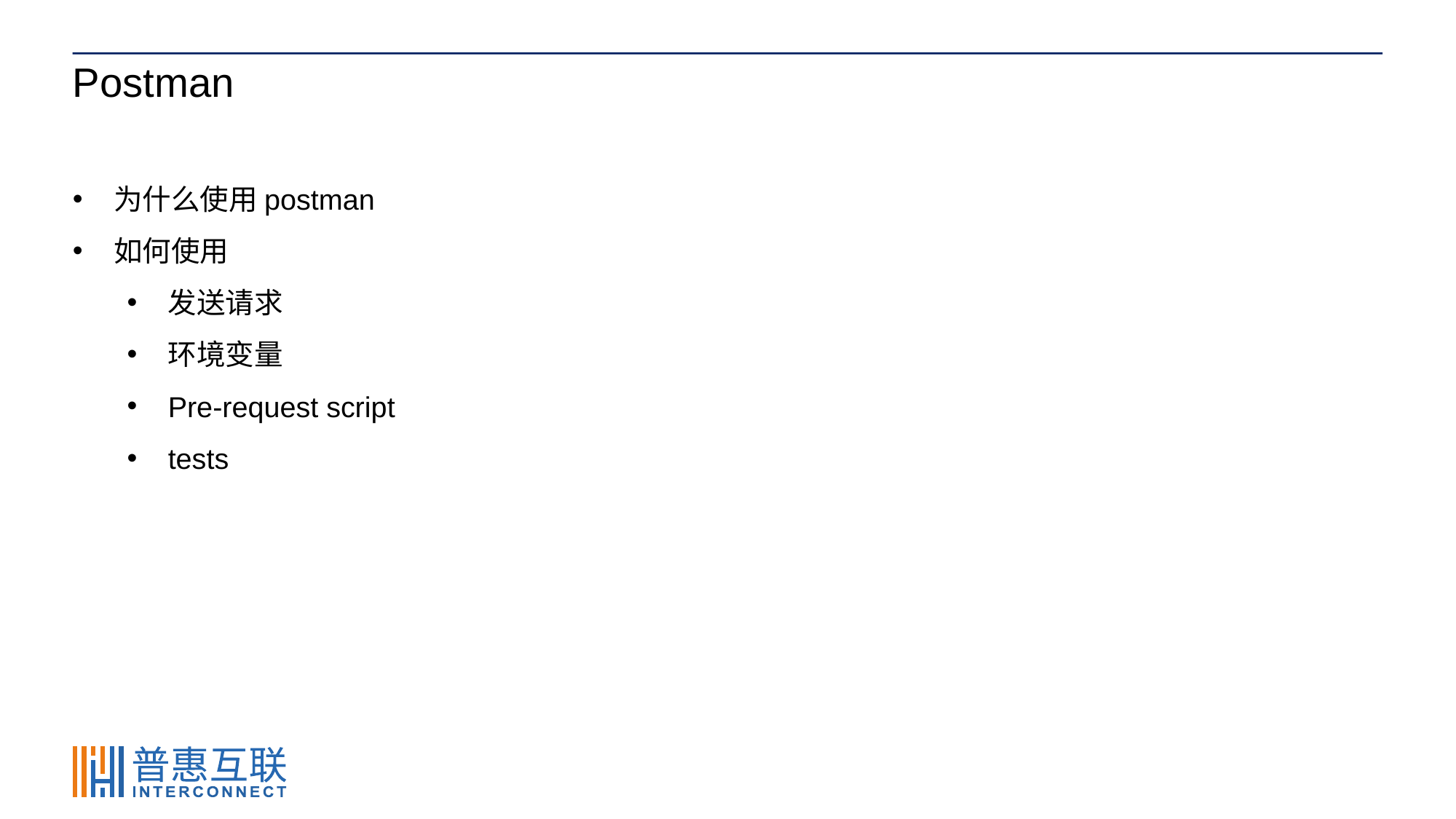

# Postman
为什么使用postman
如何使用
发送请求
环境变量
Pre-request script
tests